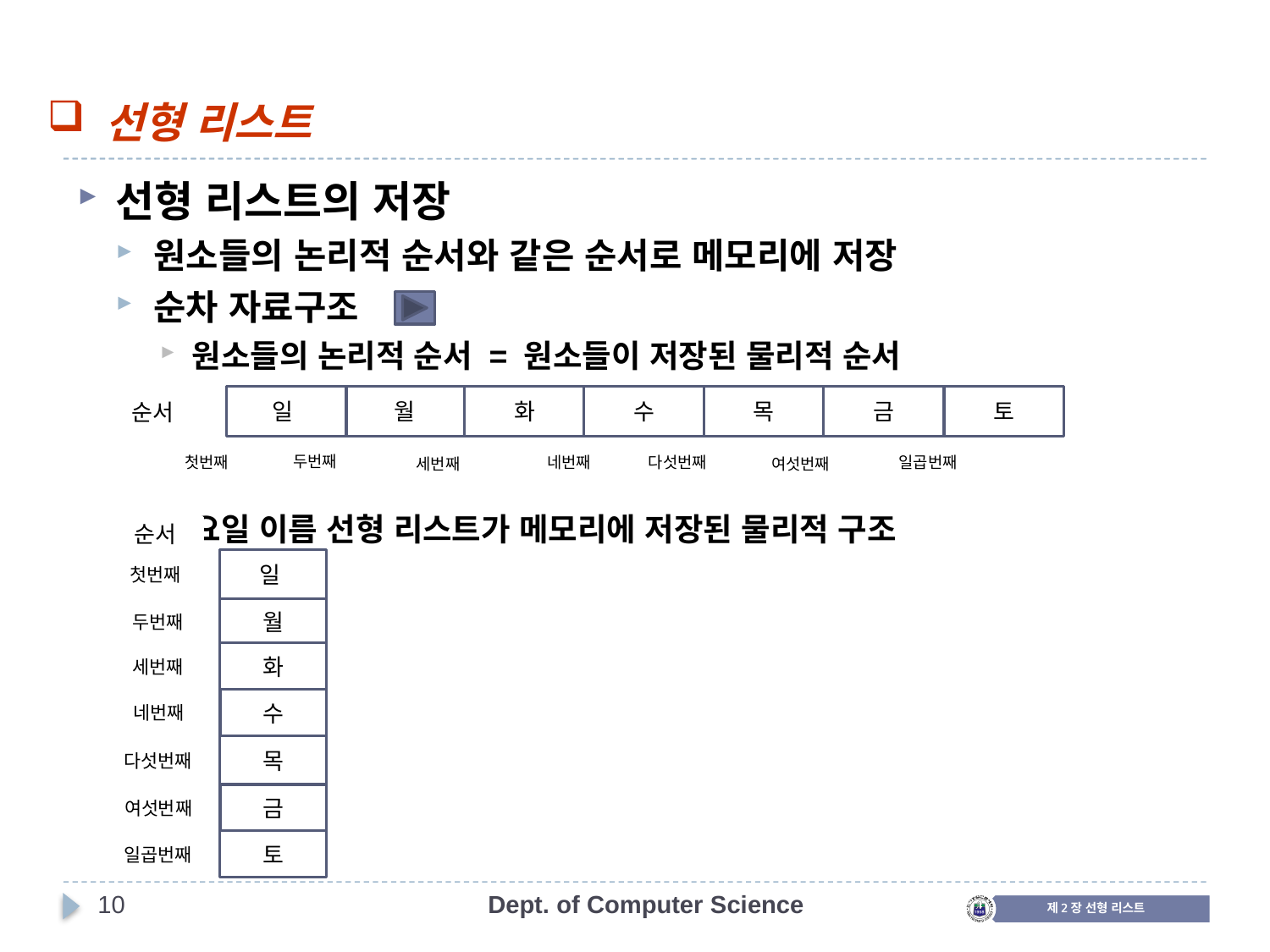

선형 리스트
선형 리스트의 저장
원소들의 논리적 순서와 같은 순서로 메모리에 저장
순차 자료구조
원소들의 논리적 순서 = 원소들이 저장된 물리적 순서

요일 이름 선형 리스트가 메모리에 저장된 물리적 구조

수
순서
금
월
화
목
일
토
첫번째
네번째
두번째
다섯번째
일곱번째
세번째
여섯번째
순서
첫번째
일
두번째
월
세번째
화
네번째
수
다섯번째
목
여섯번째
금
일곱번째
토
10
Dept. of Computer Science